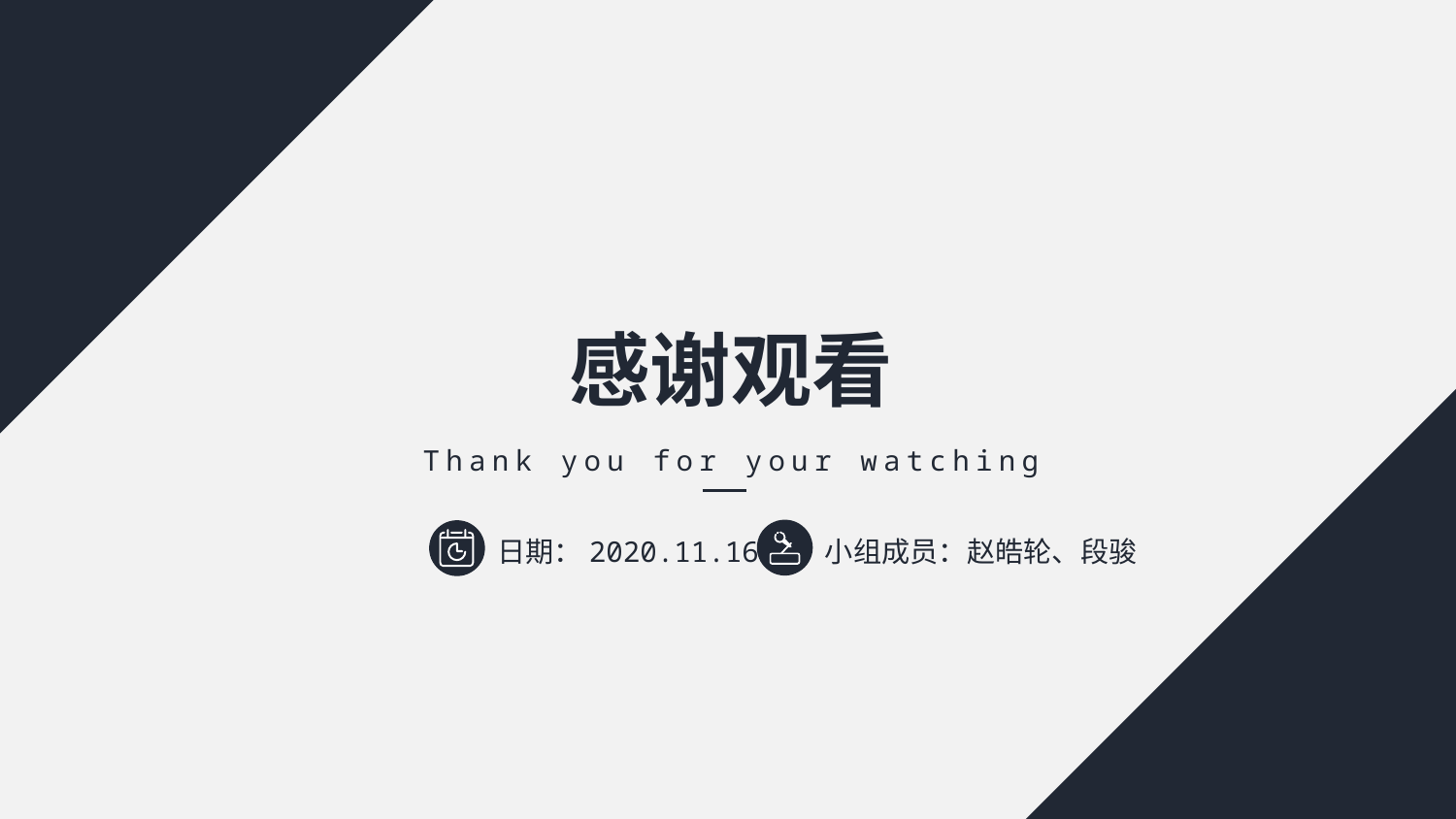

感谢观看

Thank you for your watching

小组成员：赵皓轮、段骏
日期：2020.11.16